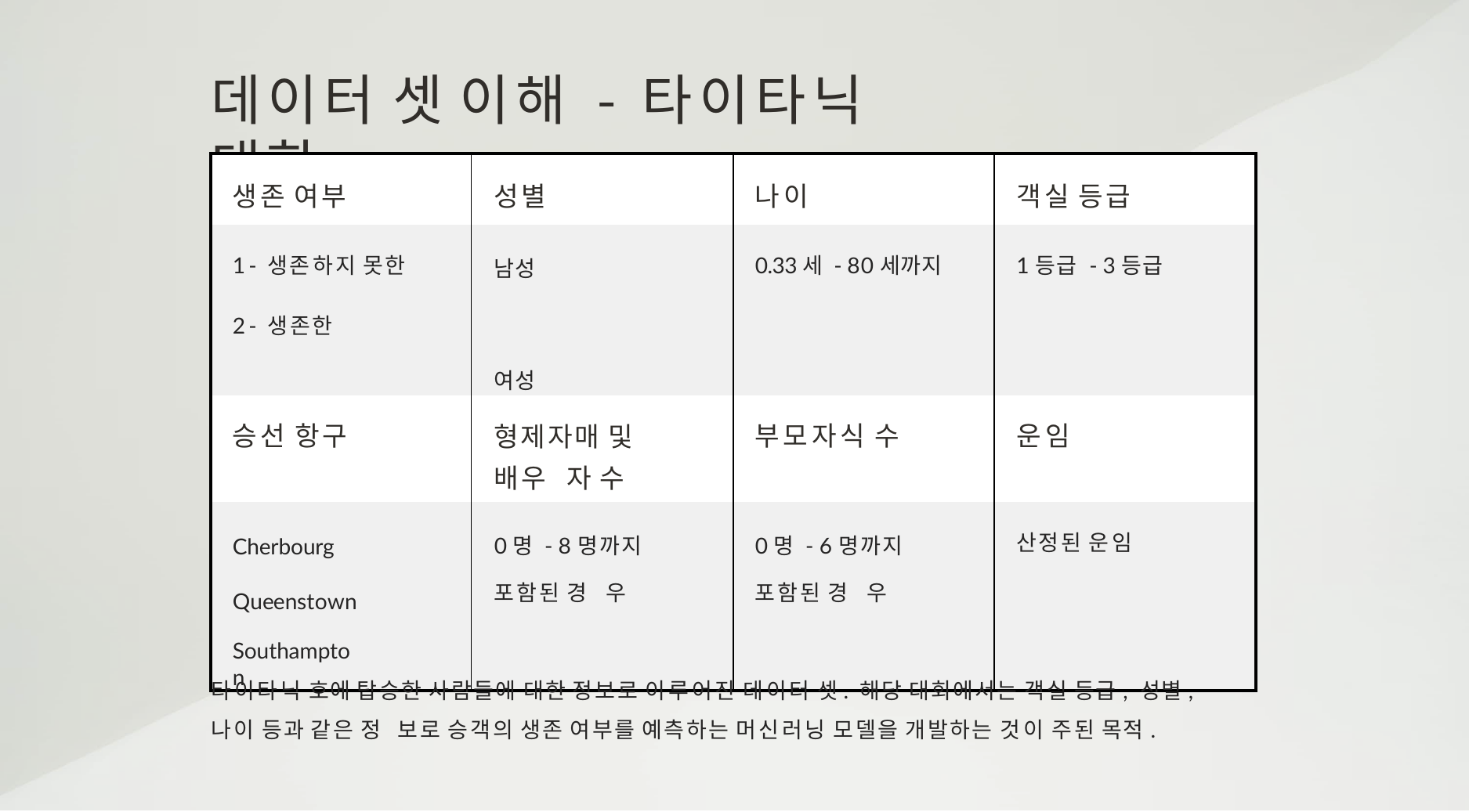

# 데이터 셋 이해 - 타이타닉 대회
| 생존 여부 | 성별 | 나이 | 객실 등급 |
| --- | --- | --- | --- |
| - 생존하지 못한 - 생존한 | 남성 여성 | 0.33세 - 80세까지 | 1등급 - 3등급 |
| 승선 항구 | 형제자매 및 배우 자 수 | 부모자식 수 | 운임 |
| Cherbourg Queenstown Southampton | 0명 - 8명까지 포함된 경 우 | 0명 - 6명까지 포함된 경 우 | 산정된 운임 |
타이타닉 호에 탑승한 사람들에 대한 정보로 이루어진 데이터 셋. 해당 대회에서는 객실 등급, 성별, 나이 등과 같은 정  보로 승객의 생존 여부를 예측하는 머신러닝 모델을 개발하는 것이 주된 목적.